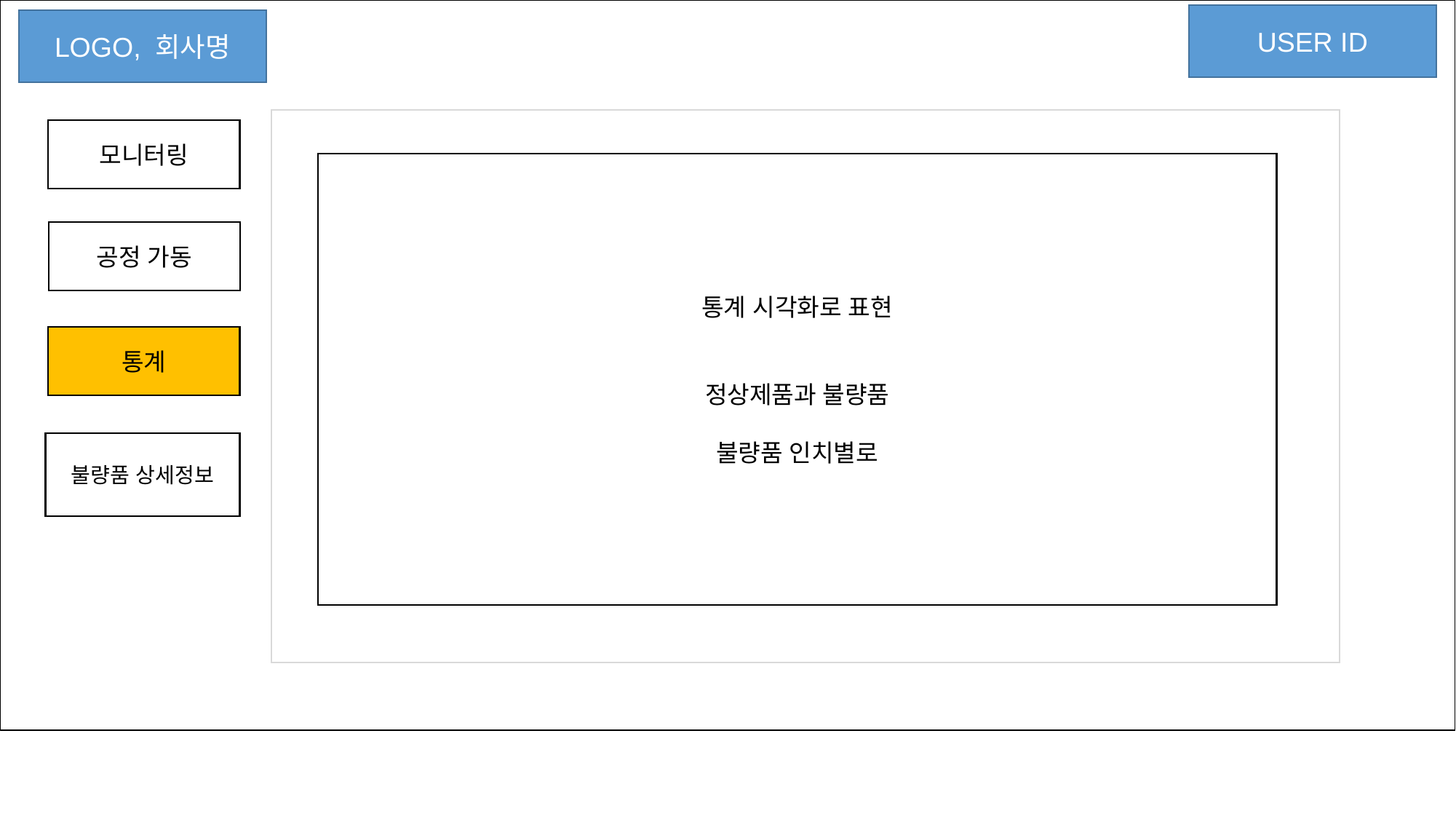

USER ID
LOGO, 회사명

모니터링
통계 시각화로 표현

정상제품과 불량품

불량품 인치별로
공정 가동
통계
불량품 상세정보